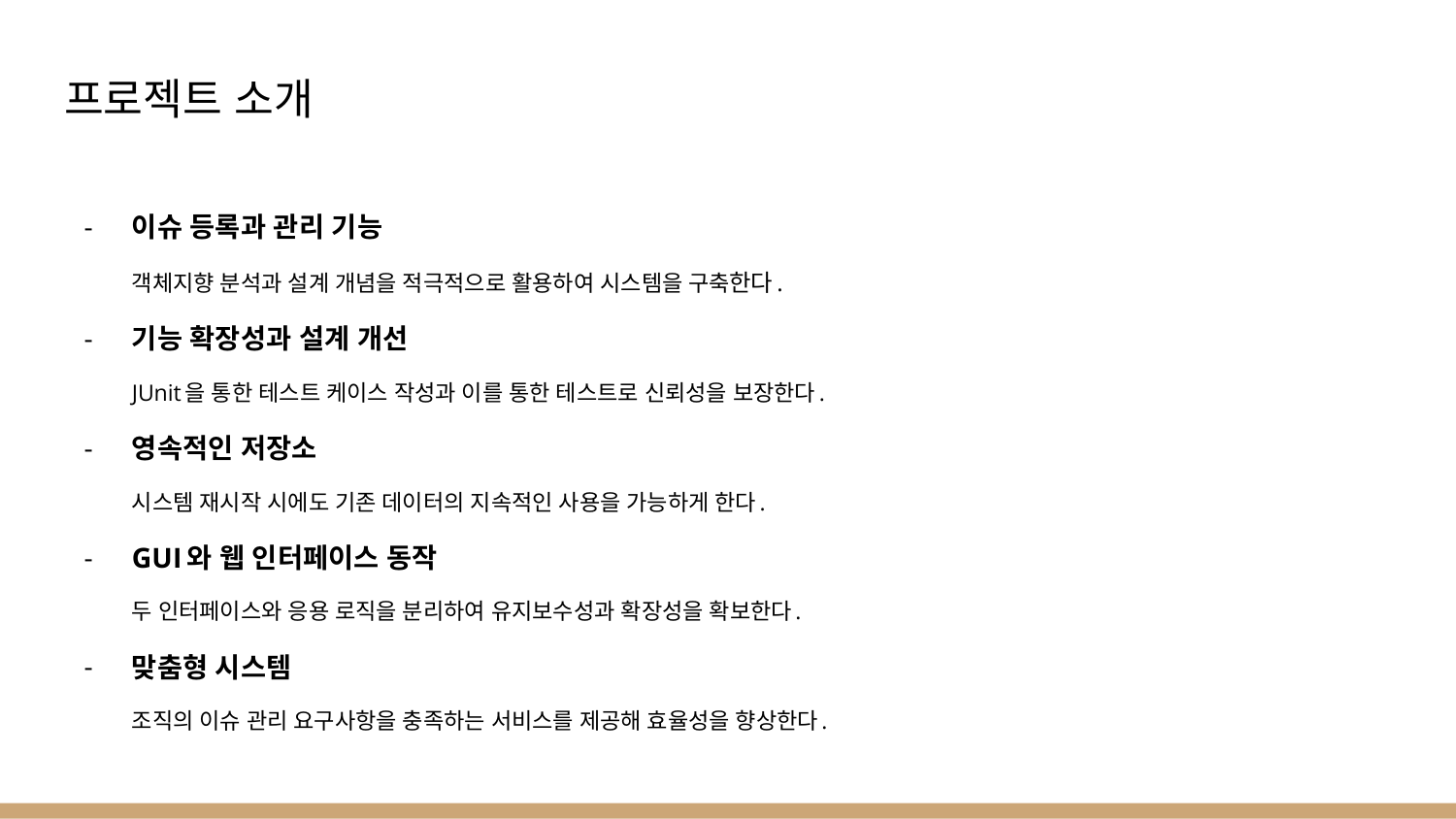

# 프로젝트 소개
이슈 등록과 관리 기능
객체지향 분석과 설계 개념을 적극적으로 활용하여 시스템을 구축한다.
기능 확장성과 설계 개선
JUnit을 통한 테스트 케이스 작성과 이를 통한 테스트로 신뢰성을 보장한다.
영속적인 저장소
시스템 재시작 시에도 기존 데이터의 지속적인 사용을 가능하게 한다.
GUI와 웹 인터페이스 동작
두 인터페이스와 응용 로직을 분리하여 유지보수성과 확장성을 확보한다.
맞춤형 시스템
조직의 이슈 관리 요구사항을 충족하는 서비스를 제공해 효율성을 향상한다.